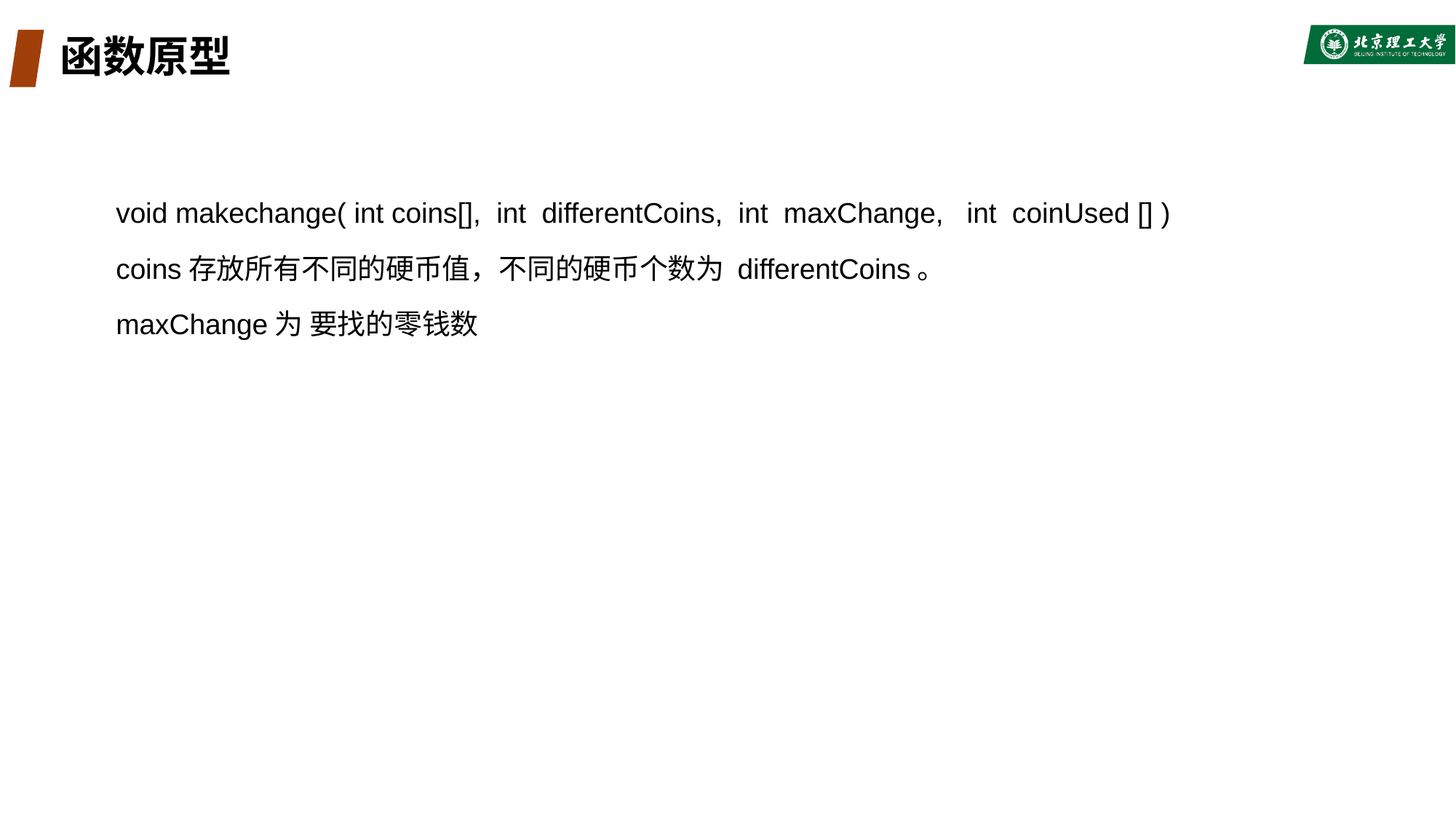

# 函数原型
void makechange( int coins[],  int  differentCoins,  int  maxChange,   int  coinUsed [] )
coins存放所有不同的硬币值，不同的硬币个数为 differentCoins。
maxChange为 要找的零钱数